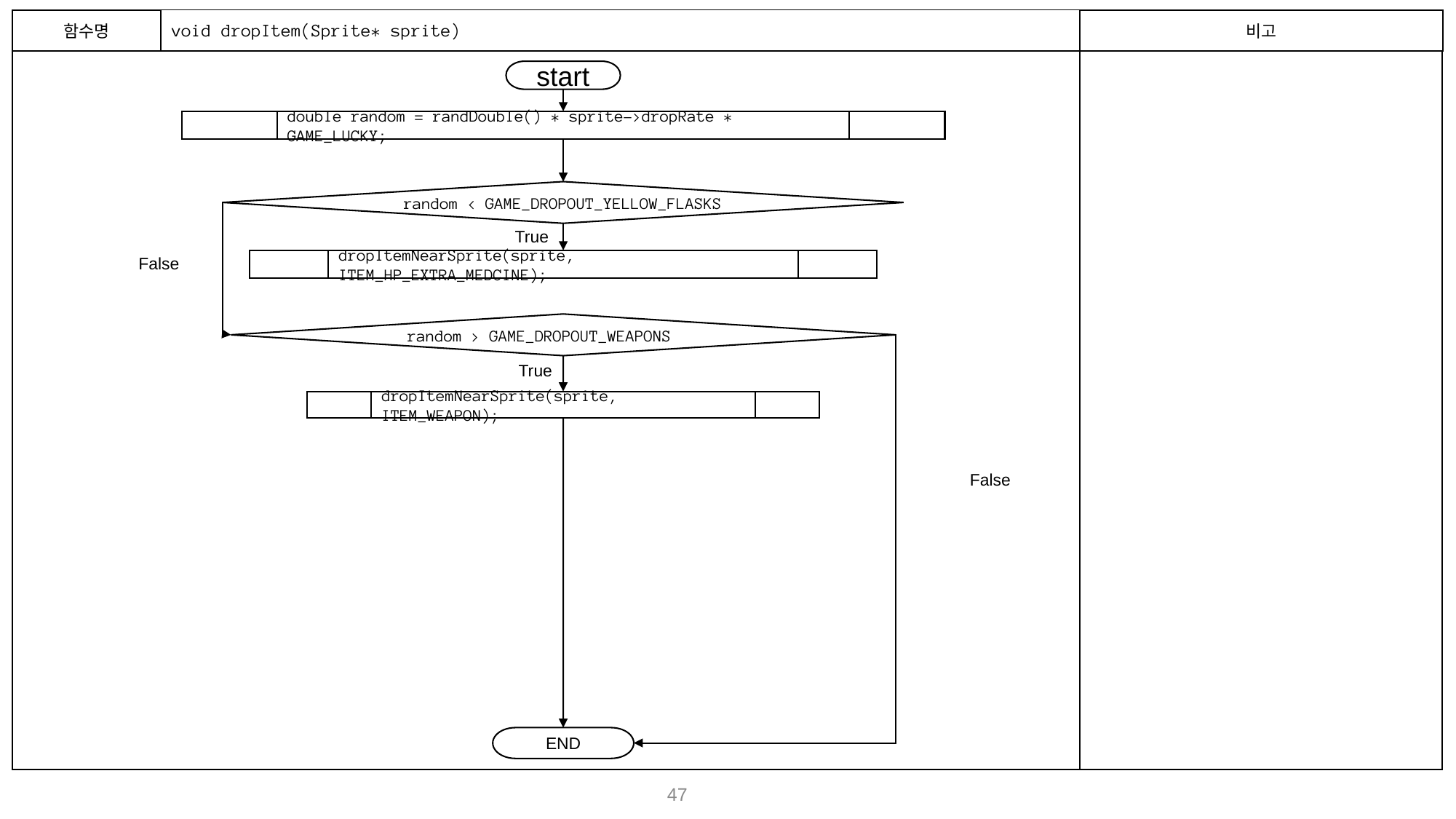

함수명
# void dropItem(Sprite* sprite)
비고

start
double random = randDouble() * sprite->dropRate * GAME_LUCKY;
random < GAME_DROPOUT_YELLOW_FLASKS
True
False
dropItemNearSprite(sprite, ITEM_HP_EXTRA_MEDCINE);
random > GAME_DROPOUT_WEAPONS
True
dropItemNearSprite(sprite, ITEM_WEAPON);
False
END
47